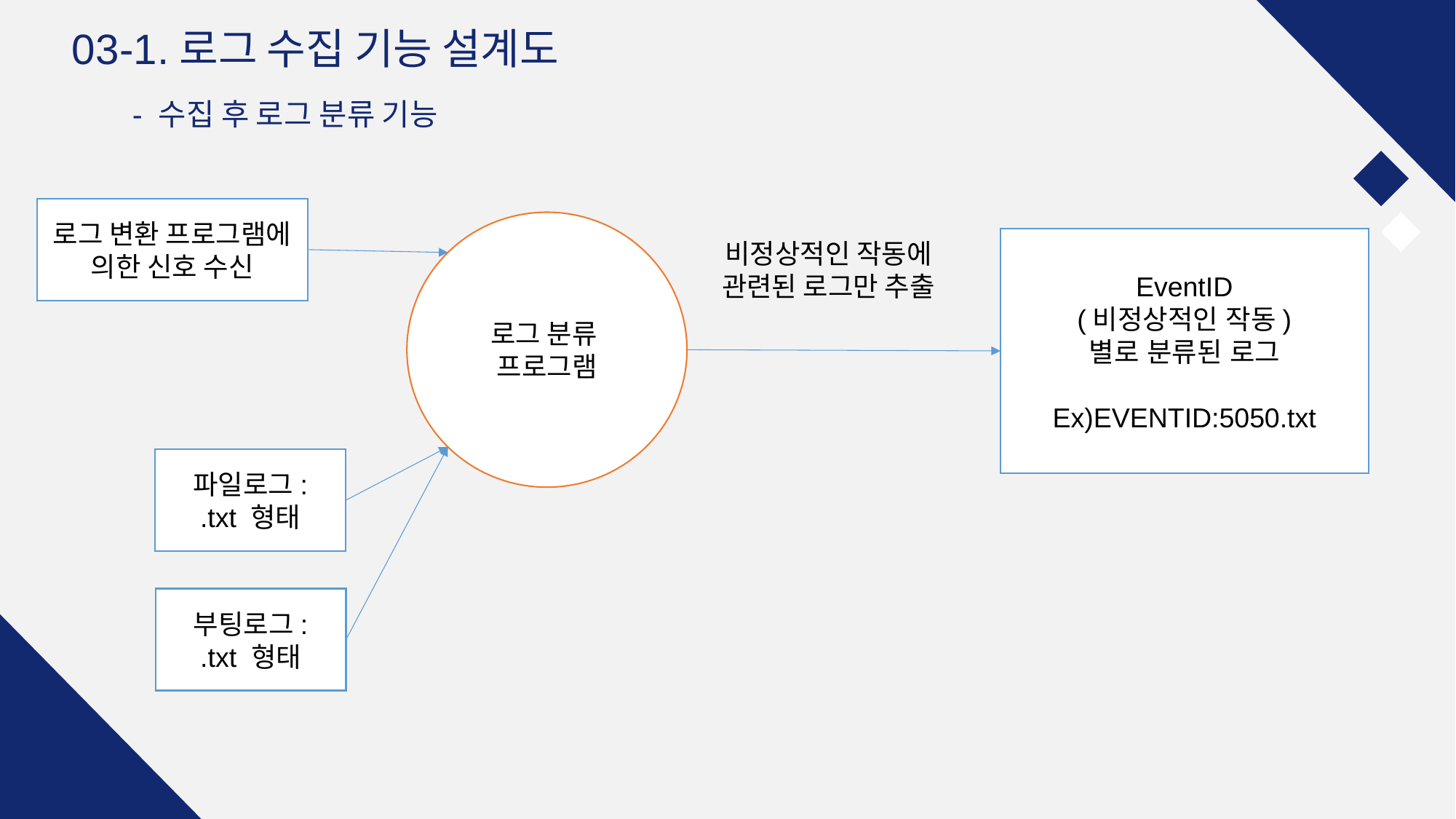

03-1.로그 수집 기능 설계도
- 수집 후 로그 분류 기능

로그 변환 프로그램에 의한 신호 수신

로그 분류
프로그램

EventID
(비정상적인 작동)
별로 분류된 로그

Ex)EVENTID:5050.txt

비정상적인 작동에 관련된 로그만 추출
파일로그:
.txt 형태
부팅로그:
.txt 형태